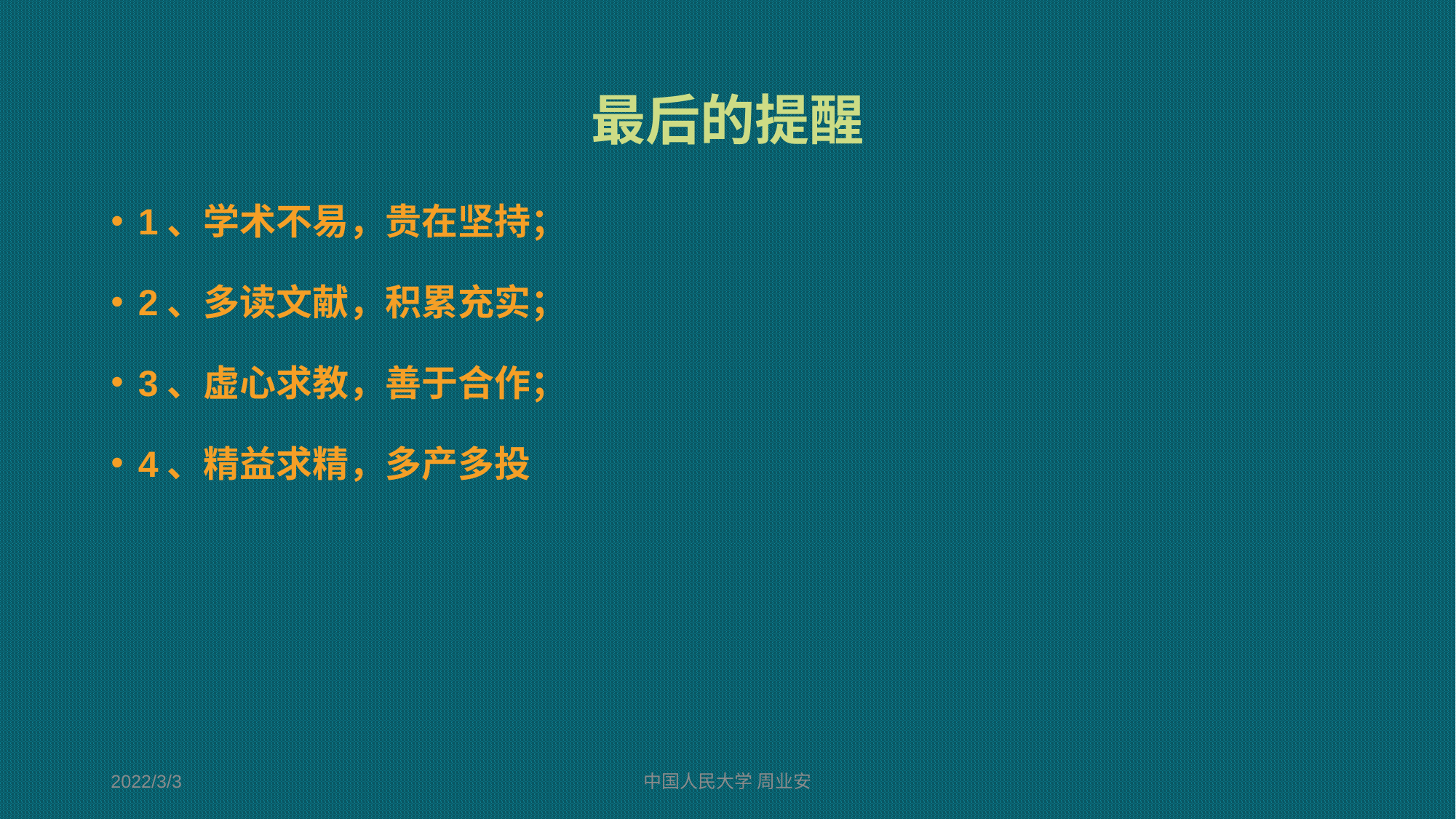

# 最后的提醒
1、学术不易，贵在坚持；
2、多读文献，积累充实；
3、虚心求教，善于合作；
4、精益求精，多产多投
2022/3/3
中国人民大学 周业安